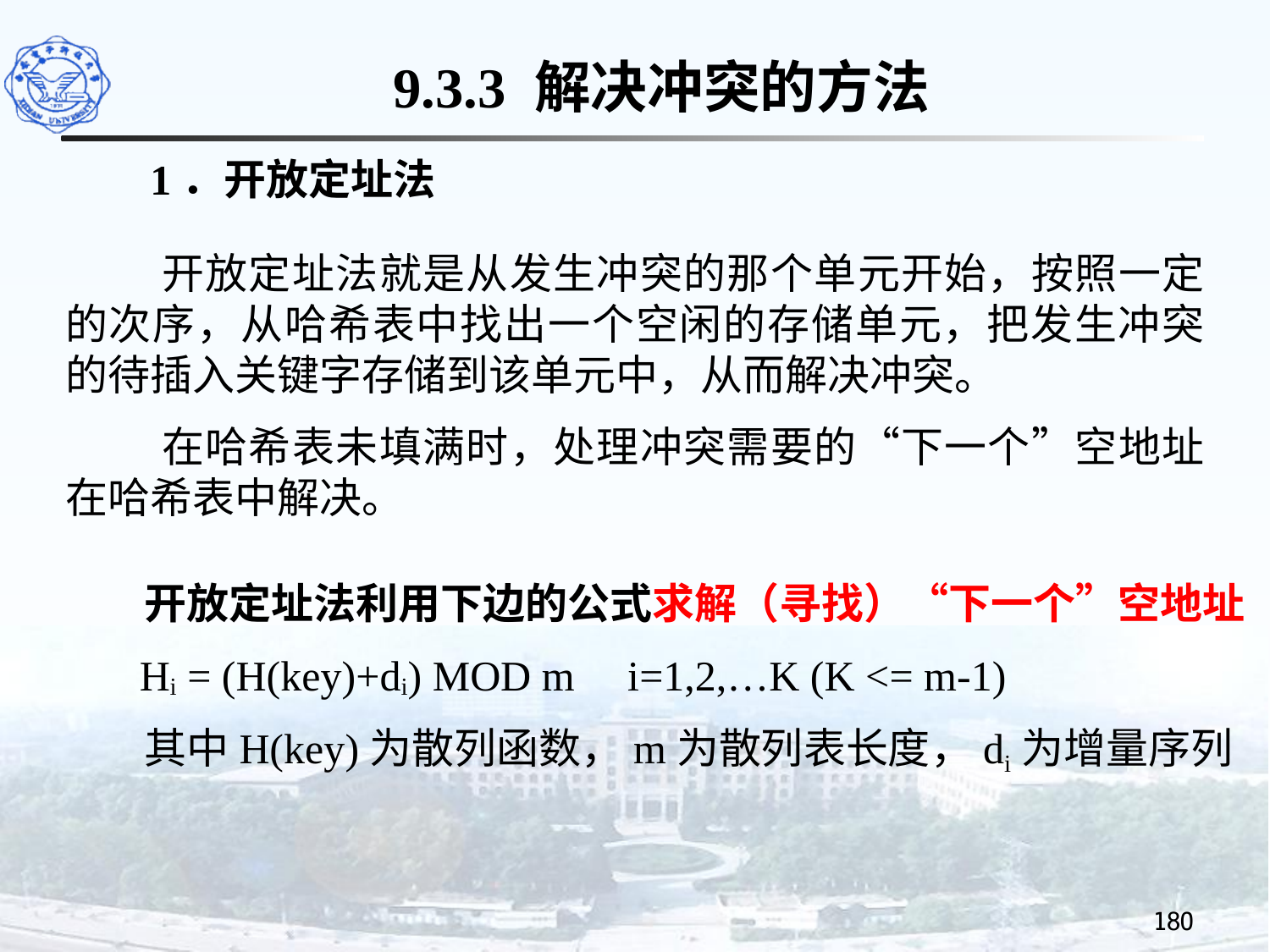

9.3.3 解决冲突的方法
       1．开放定址法
        开放定址法就是从发生冲突的那个单元开始，按照一定的次序，从哈希表中找出一个空闲的存储单元，把发生冲突的待插入关键字存储到该单元中，从而解决冲突。
        在哈希表未填满时，处理冲突需要的“下一个”空地址在哈希表中解决。
     开放定址法利用下边的公式求解（寻找）“下一个”空地址
     Hi = (H(key)+di) MOD m     i=1,2,…K (K <= m-1)
     其中H(key)为散列函数，m为散列表长度，di为增量序列
180